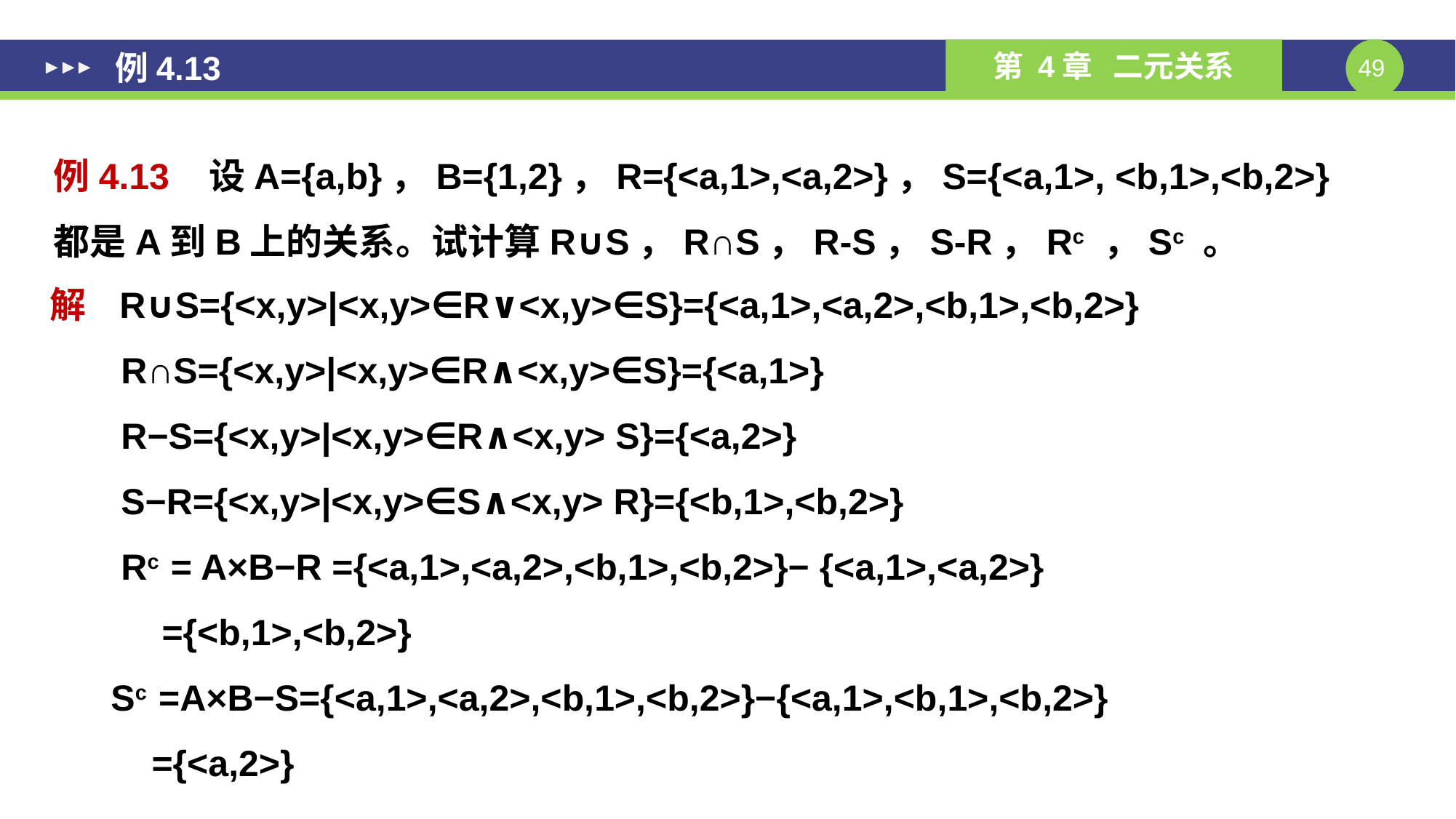

# 例4.13
例4.13   设A={a,b}，B={1,2}，R={<a,1>,<a,2>}，S={<a,1>, <b,1>,<b,2>}都是A到B上的关系。试计算R∪S，R∩S，R-S，S-R，Rc ，Sc 。
解   R∪S={<x,y>|<x,y>∈R∨<x,y>∈S}={<a,1>,<a,2>,<b,1>,<b,2>}
       R∩S={<x,y>|<x,y>∈R∧<x,y>∈S}={<a,1>}
       R−S={<x,y>|<x,y>∈R∧<x,y> S}={<a,2>}
       S−R={<x,y>|<x,y>∈S∧<x,y> R}={<b,1>,<b,2>}
       Rc  = A×B−R ={<a,1>,<a,2>,<b,1>,<b,2>}− {<a,1>,<a,2>}
           ={<b,1>,<b,2>}
      Sc  =A×B−S={<a,1>,<a,2>,<b,1>,<b,2>}−{<a,1>,<b,1>,<b,2>}
          ={<a,2>}